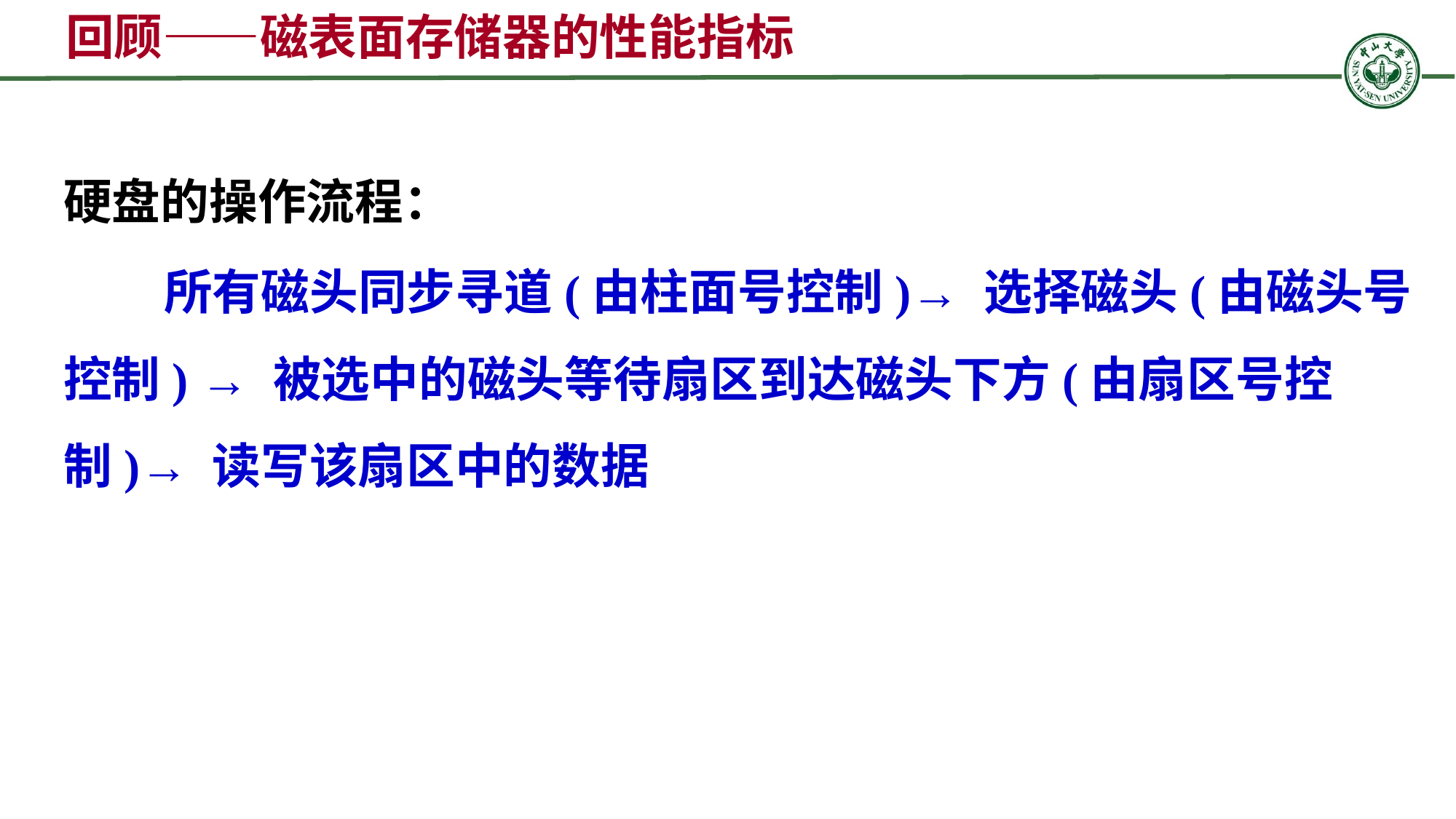

回顾——磁表面存储器的性能指标
硬盘的操作流程：
        所有磁头同步寻道(由柱面号控制)→ 选择磁头(由磁头号控制) → 被选中的磁头等待扇区到达磁头下方(由扇区号控制)→ 读写该扇区中的数据